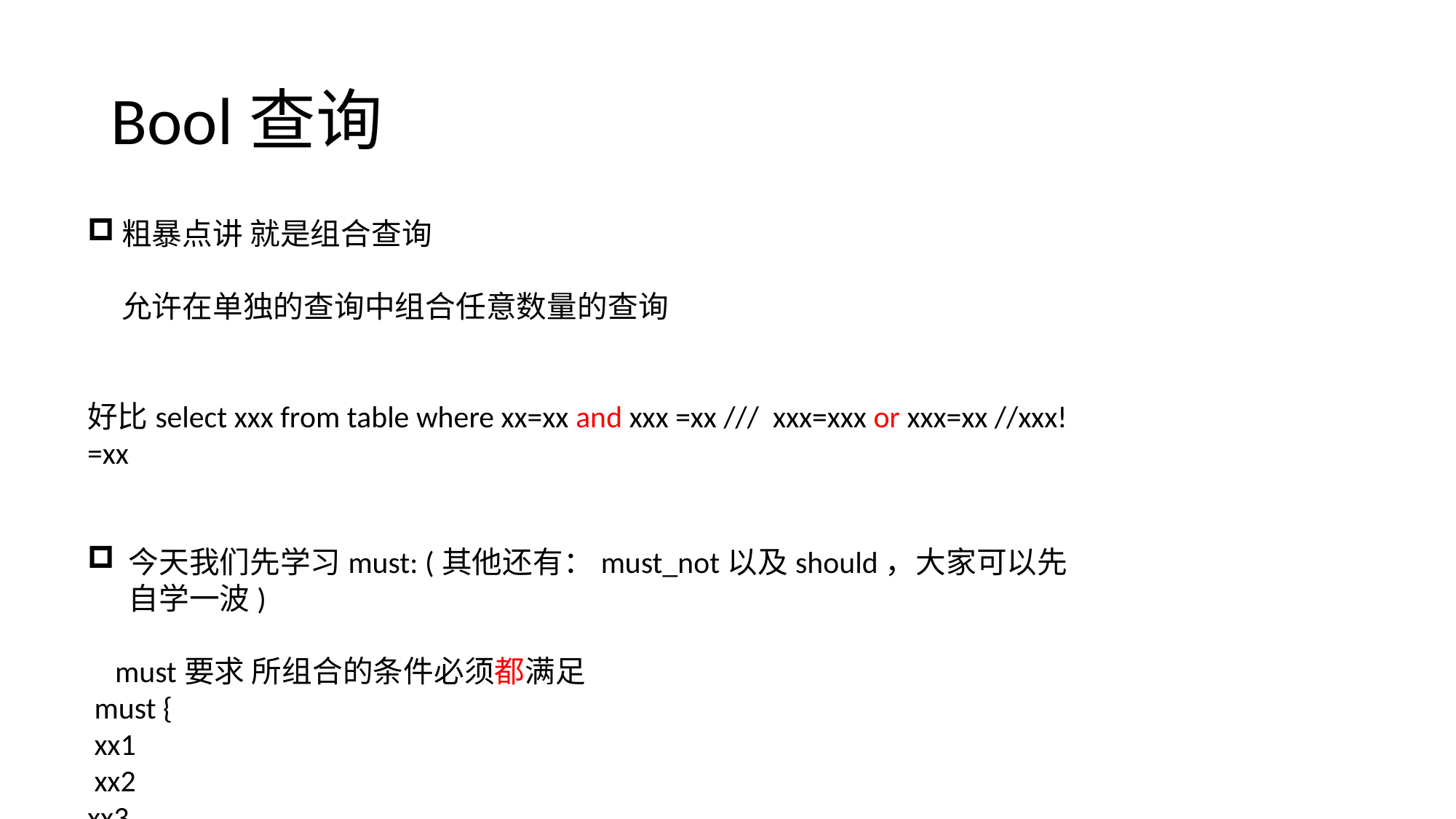

# Bool查询
粗暴点讲 就是组合查询

    允许在单独的查询中组合任意数量的查询

好比select xxx from table where xx=xx and xxx =xx ///  xxx=xxx or xxx=xx //xxx!=xx

今天我们先学习must: (其他还有：must_not以及should，大家可以先自学一波)

    must要求 所组合的条件必须都满足
 must {
 xx1
 xx2
xx3
}